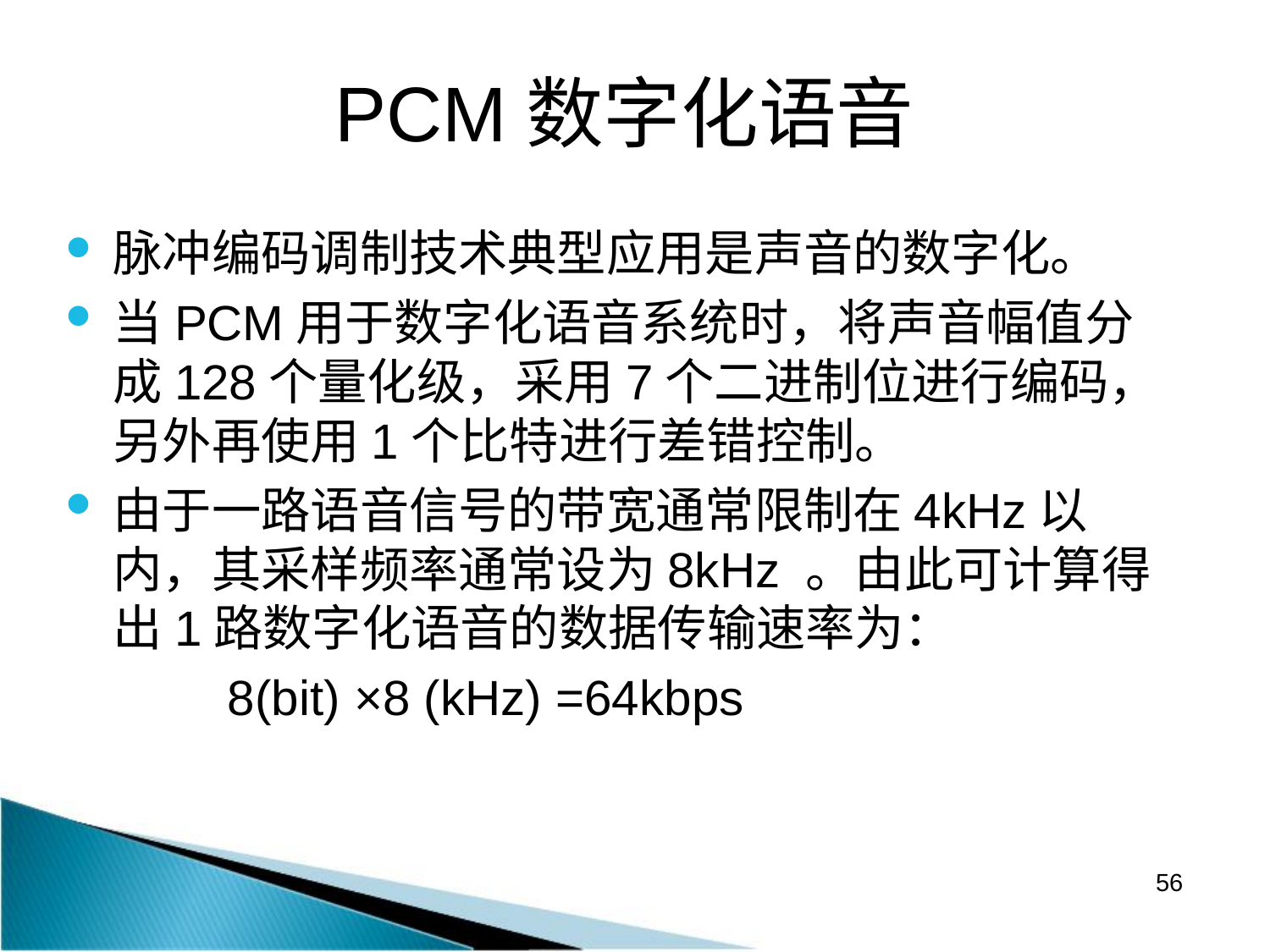

# PCM数字化语音
脉冲编码调制技术典型应用是声音的数字化。
当PCM用于数字化语音系统时，将声音幅值分成128个量化级，采用7个二进制位进行编码，另外再使用1个比特进行差错控制。
由于一路语音信号的带宽通常限制在4kHz以内，其采样频率通常设为8kHz 。由此可计算得出1路数字化语音的数据传输速率为：
8(bit) ×8 (kHz) =64kbps
56